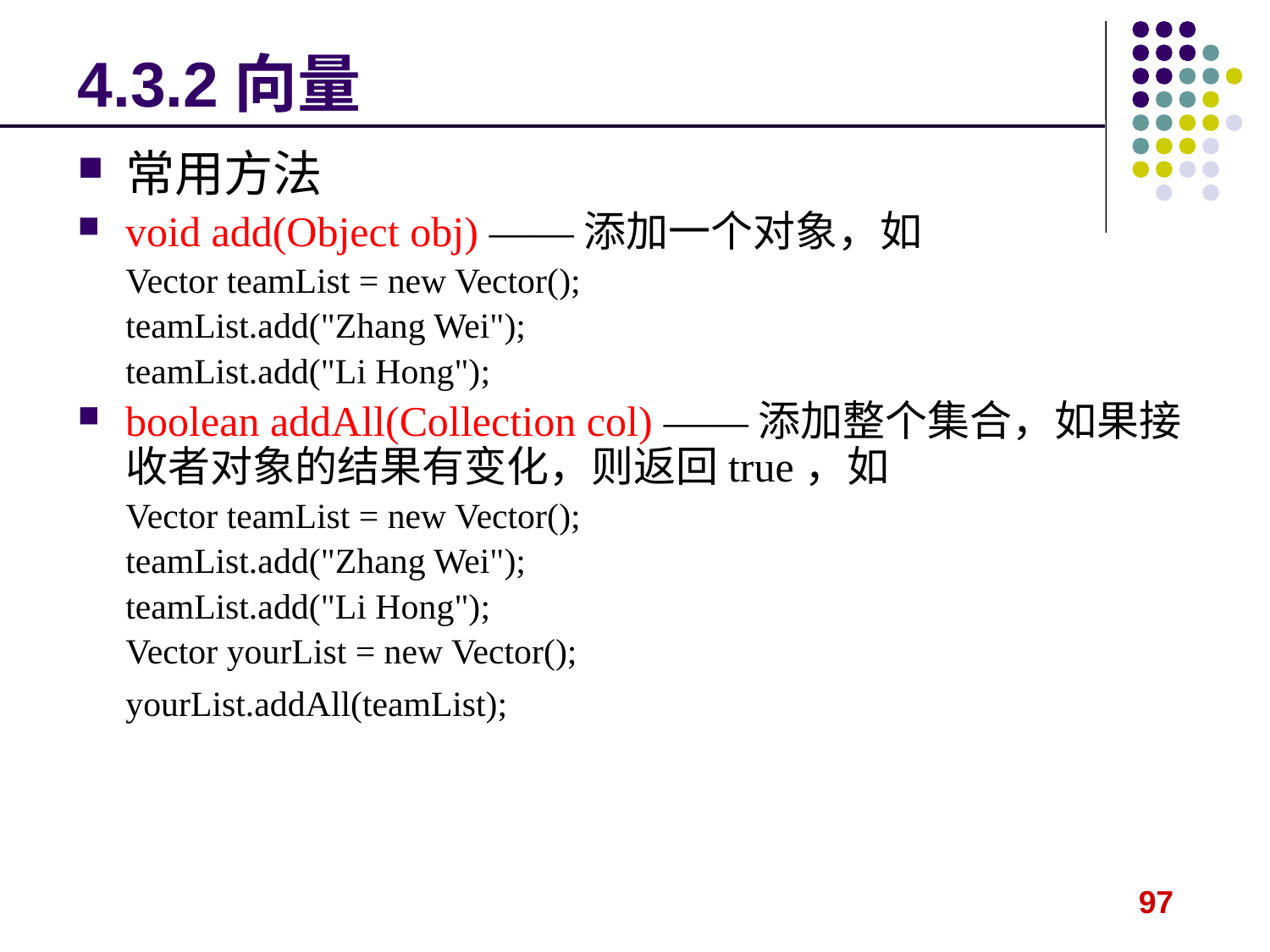

# 4.3.2向量
常用方法
void add(Object obj) ——添加一个对象，如
Vector teamList = new Vector();
teamList.add("Zhang Wei");
teamList.add("Li Hong");
boolean addAll(Collection col) ——添加整个集合，如果接收者对象的结果有变化，则返回true，如
Vector teamList = new Vector();
teamList.add("Zhang Wei");
teamList.add("Li Hong");
Vector yourList = new Vector();
yourList.addAll(teamList);